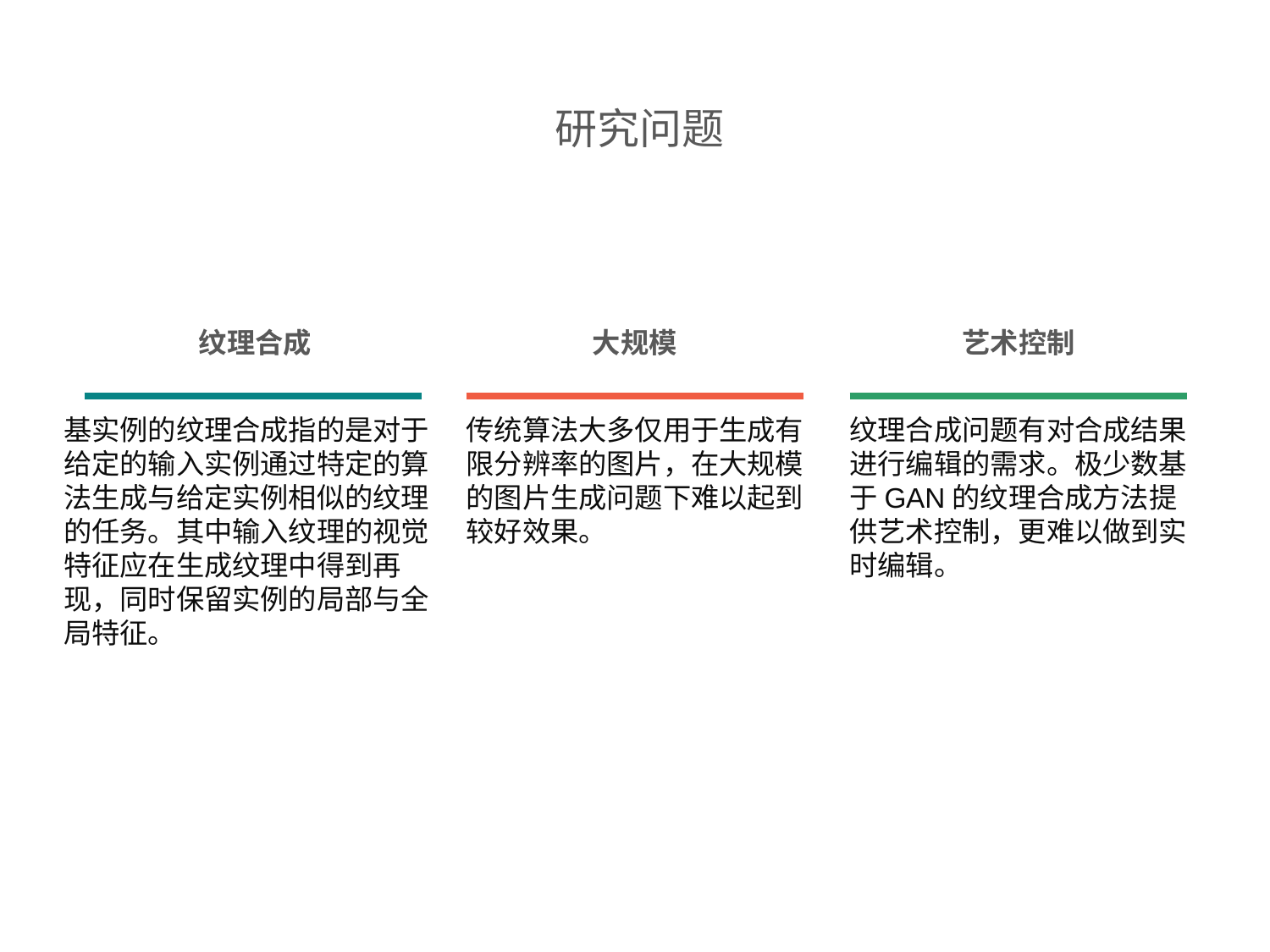

研究问题
纹理合成
大规模
艺术控制
传统算法大多仅用于生成有限分辨率的图片，在大规模的图片生成问题下难以起到较好效果。
纹理合成问题有对合成结果进行编辑的需求。极少数基于GAN的纹理合成方法提供艺术控制，更难以做到实时编辑。
基实例的纹理合成指的是对于给定的输入实例通过特定的算法生成与给定实例相似的纹理的任务。其中输入纹理的视觉特征应在生成纹理中得到再现，同时保留实例的局部与全局特征。